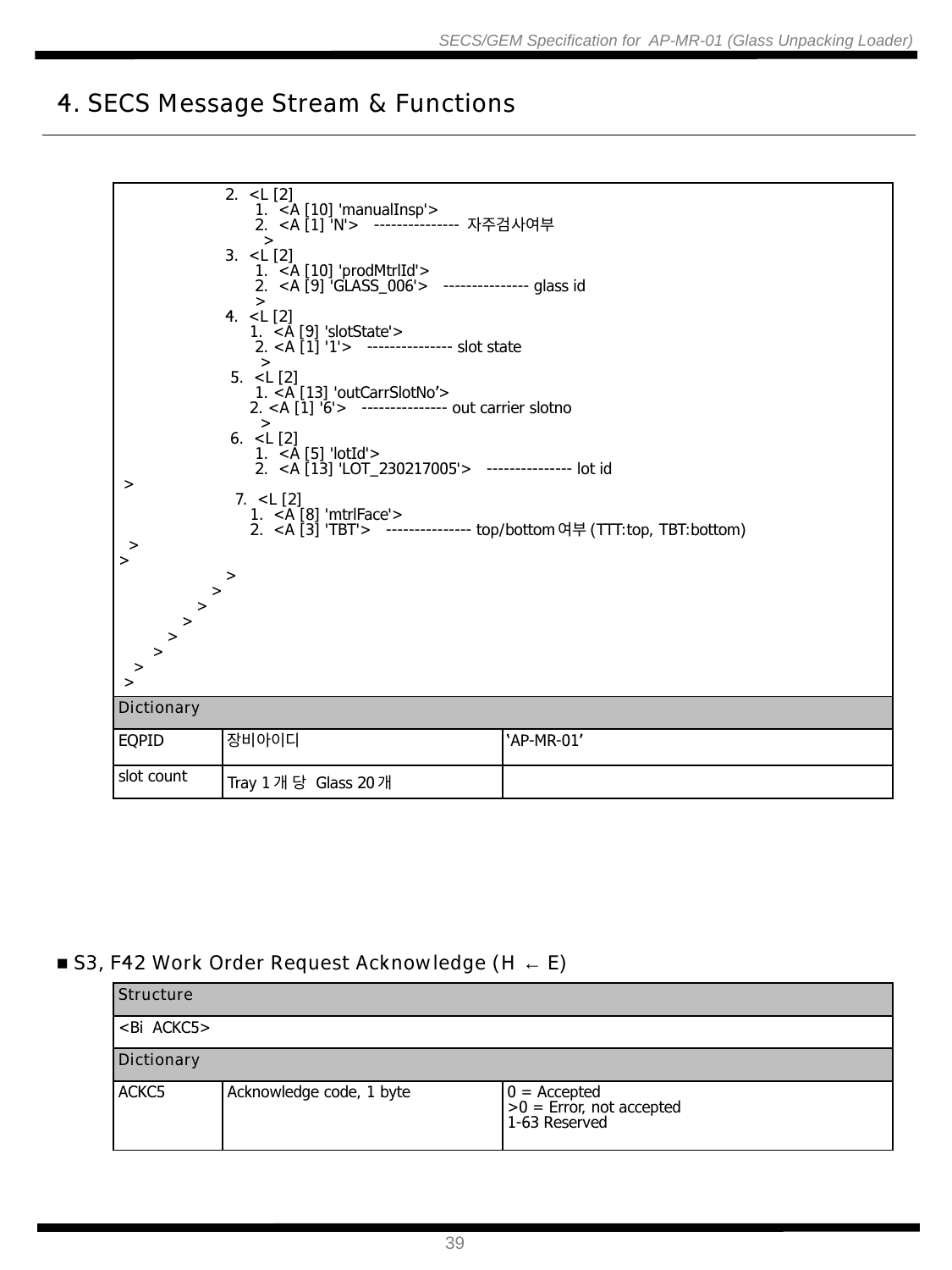

4. SECS Message Stream & Functions
|  |  |  |  |
| --- | --- | --- | --- |
|  | 2. <L [2] 1. <A [10] 'manualInsp'> 2. <A [1] 'N'> --------------- 자주검사여부 > 3. <L [2] 1. <A [10] 'prodMtrlId'> 2. <A [9] 'GLASS\_006'> --------------- glass id > 4. <L [2] 1. <A [9] 'slotState'> 2. <A [1] '1'> --------------- slot state > 5. <L [2] 1. <A [13] 'outCarrSlotNo’> 2. <A [1] '6'> --------------- out carrier slotno > 6. <L [2] 1. <A [5] 'lotId'> 2. <A [13] 'LOT\_230217005'> --------------- lot id > 7. <L [2] 1. <A [8] 'mtrlFace'> 2. <A [3] 'TBT'> --------------- top/bottom여부(TTT:top, TBT:bottom) > > > > > > > > > > |  |  |
|  | Dictionary |  |  |
|  | EQPID | 장비아이디 | ‘AP-MR-01’ |
|  | slot count | Tray 1개 당 Glass 20개 |  |
| ■ S3, F42 Work Order Request Acknowledge (H ← E) |  |  |  |
| --- | --- | --- | --- |
|  | Structure |  |  |
|  | <Bi ACKC5> |  |  |
|  | Dictionary |  |  |
|  | ACKC5 | Acknowledge code, 1 byte | 0 = Accepted >0 = Error, not accepted 1-63 Reserved |